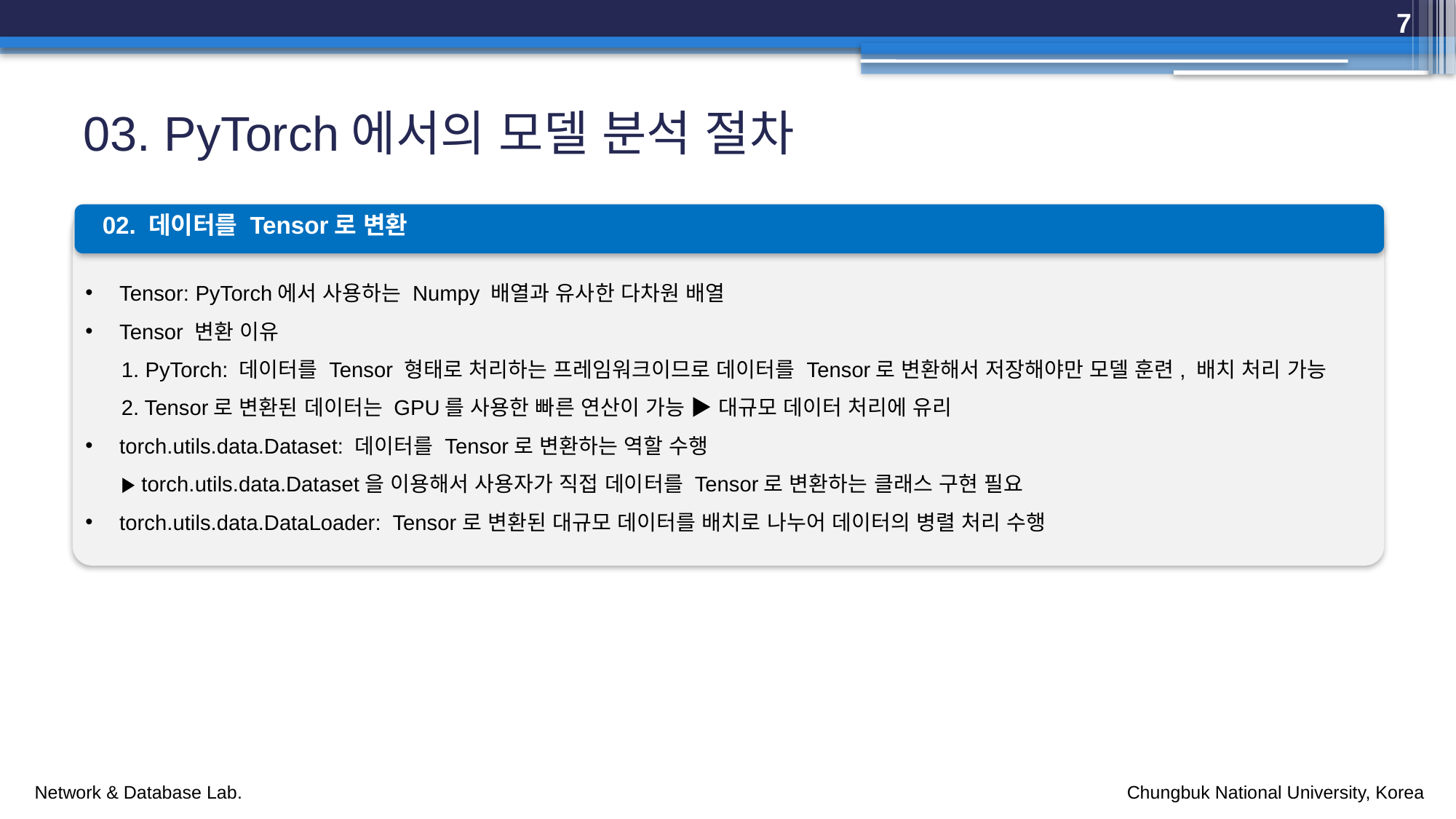

7
# 03. PyTorch에서의 모델 분석 절차

02. 데이터를 Tensor로 변환

Tensor: PyTorch에서 사용하는 Numpy 배열과 유사한 다차원 배열
Tensor 변환 이유
      1. PyTorch: 데이터를 Tensor 형태로 처리하는 프레임워크이므로 데이터를 Tensor로 변환해서 저장해야만 모델 훈련, 배치 처리 가능
      2. Tensor로 변환된 데이터는 GPU를 사용한 빠른 연산이 가능 ▶ 대규모 데이터 처리에 유리
torch.utils.data.Dataset: 데이터를 Tensor로 변환하는 역할 수행
      ▶ torch.utils.data.Dataset을 이용해서 사용자가 직접 데이터를 Tensor로 변환하는 클래스 구현 필요
torch.utils.data.DataLoader:  Tensor로 변환된 대규모 데이터를 배치로 나누어 데이터의 병렬 처리 수행